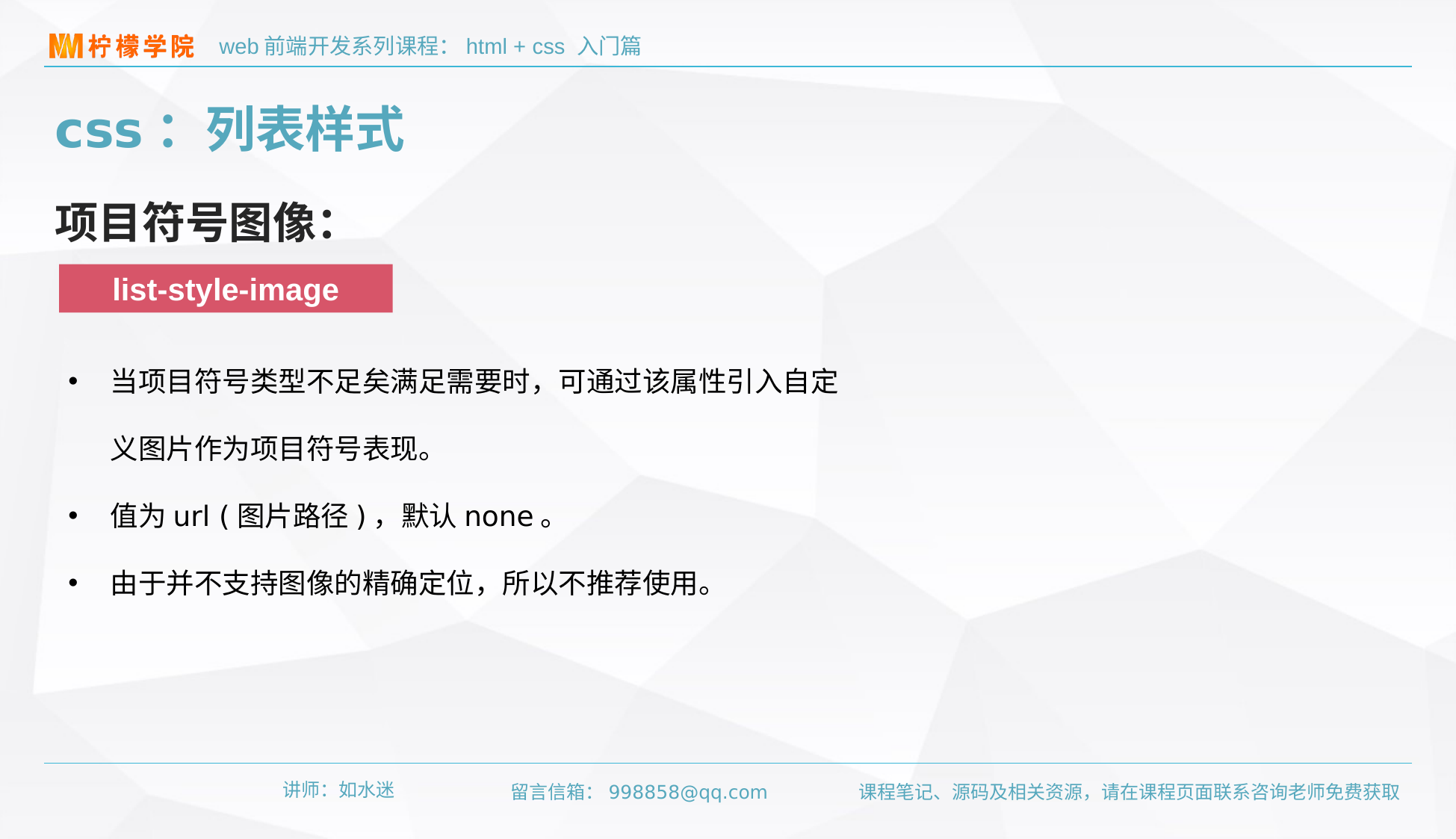

css：列表样式
项目符号图像：
list-style-image
当项目符号类型不足矣满足需要时，可通过该属性引入自定义图片作为项目符号表现。
值为url (图片路径)，默认none。
由于并不支持图像的精确定位，所以不推荐使用。